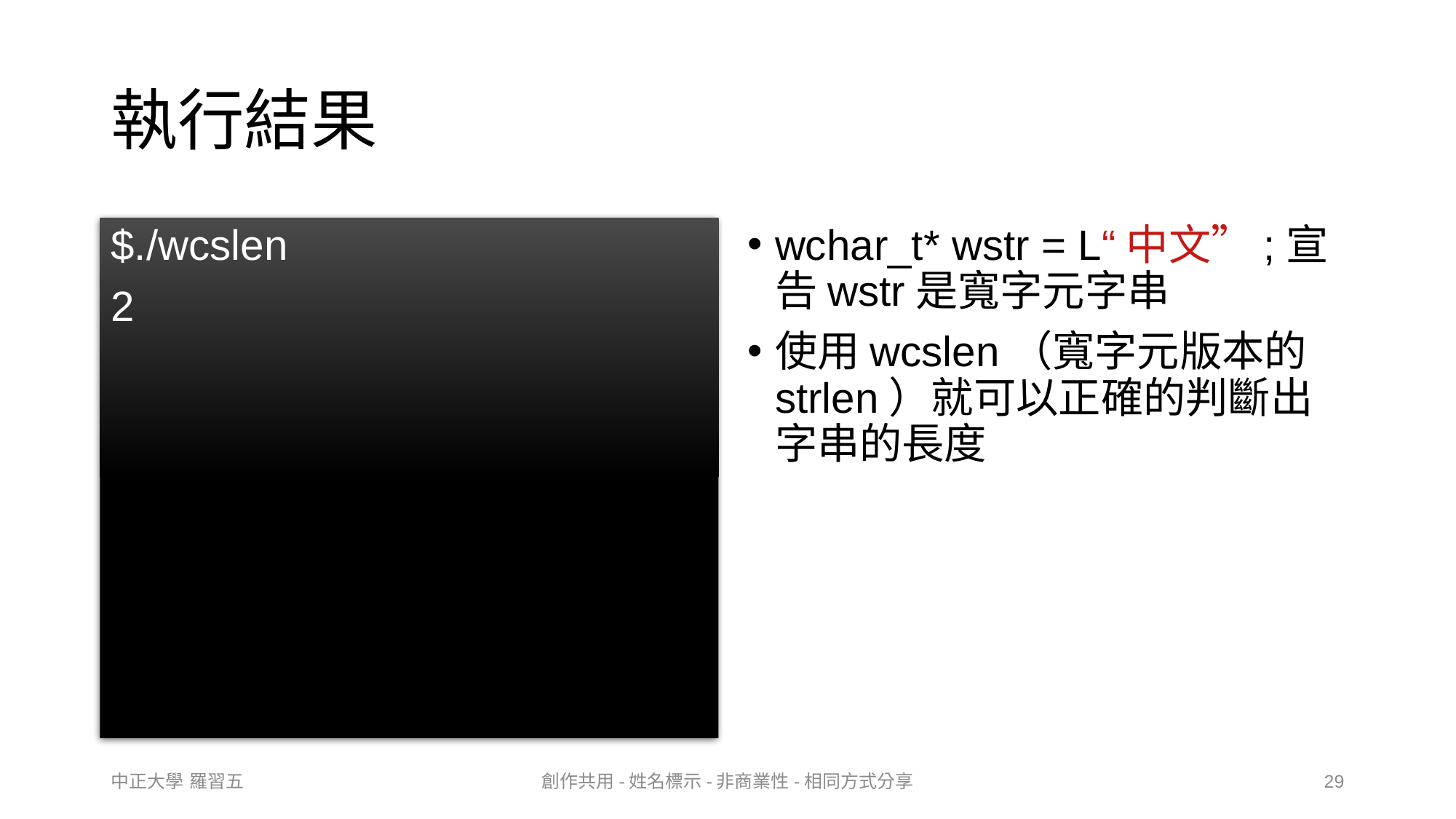

# 執行結果
$./wcslen
2

wchar_t* wstr = L“中文”;宣告wstr是寬字元字串
使用wcslen（寬字元版本的strlen）就可以正確的判斷出字串的長度
中正大學 羅習五
創作共用-姓名標示-非商業性-相同方式分享
29